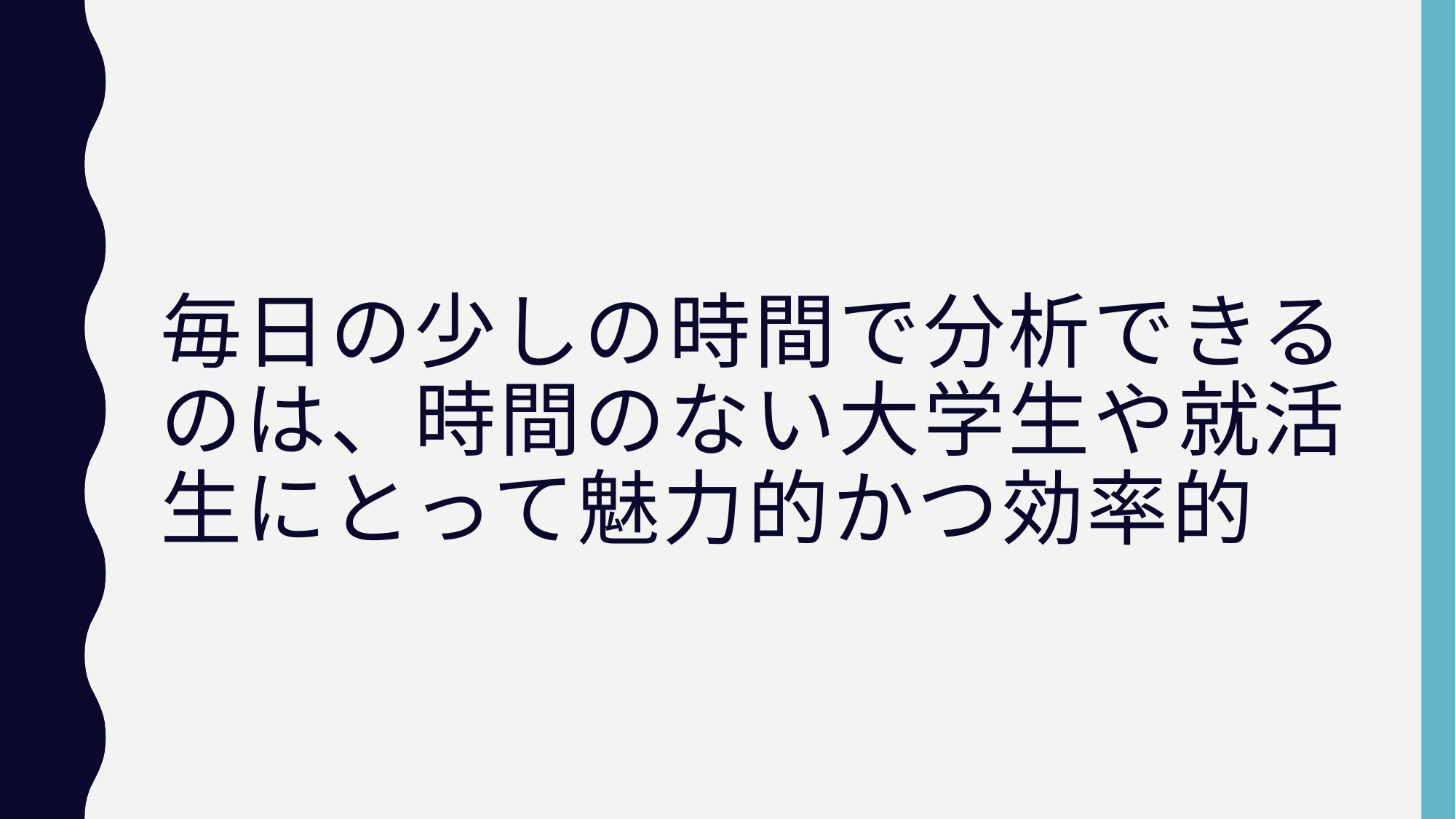

# 毎日の少しの時間で分析できるのは、時間のない大学生や就活生にとって魅力的かつ効率的